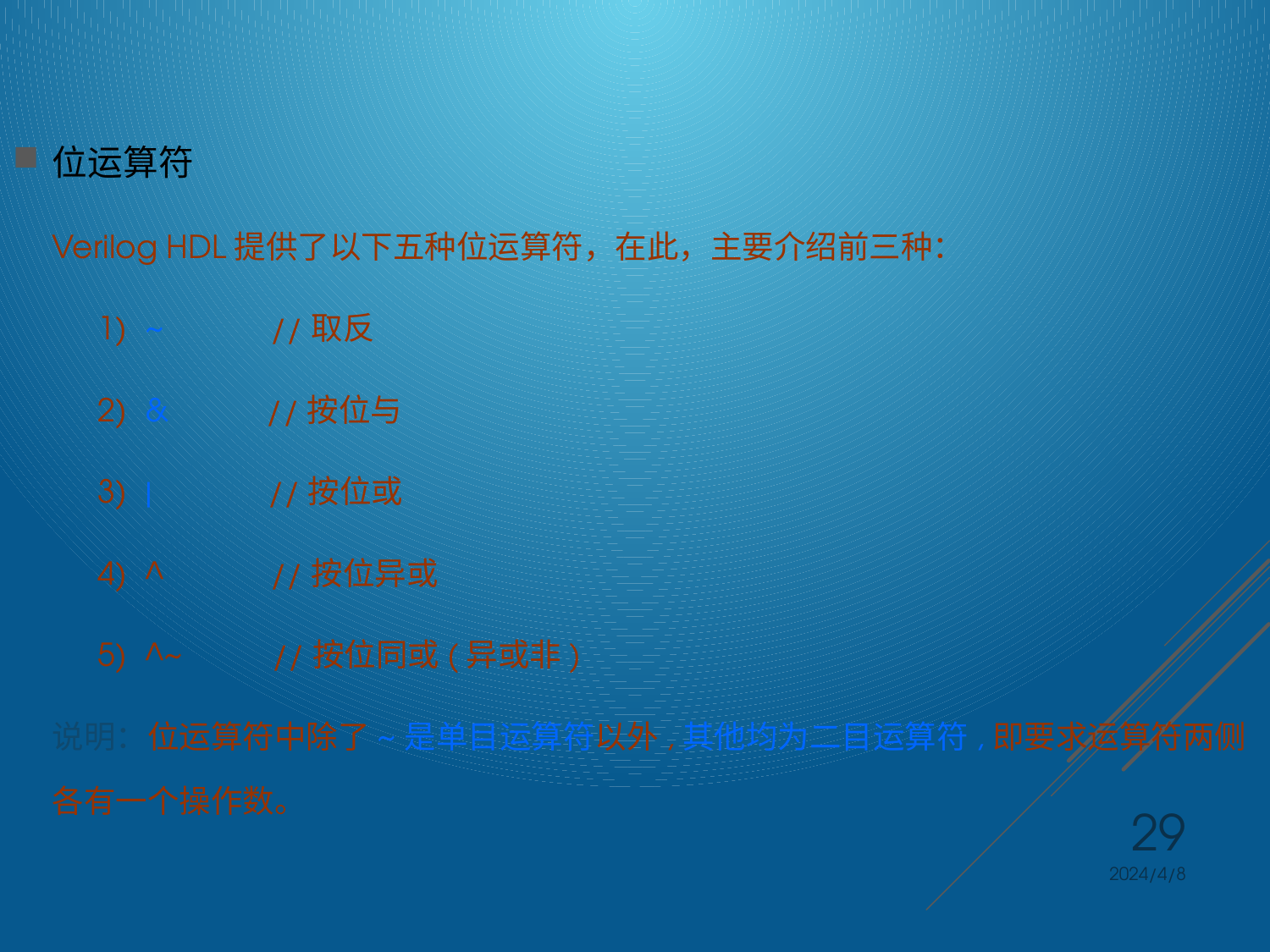

位运算符
	Verilog HDL提供了以下五种位运算符，在此，主要介绍前三种：
1)  ~            //取反
2)  &           //按位与
3)  |             //按位或
4)  ^            //按位异或
5)  ^~          //按位同或(异或非)
	说明：位运算符中除了~是单目运算符以外,其他均为二目运算符,即要求运算符两侧各有一个操作数。

29
2024/4/8